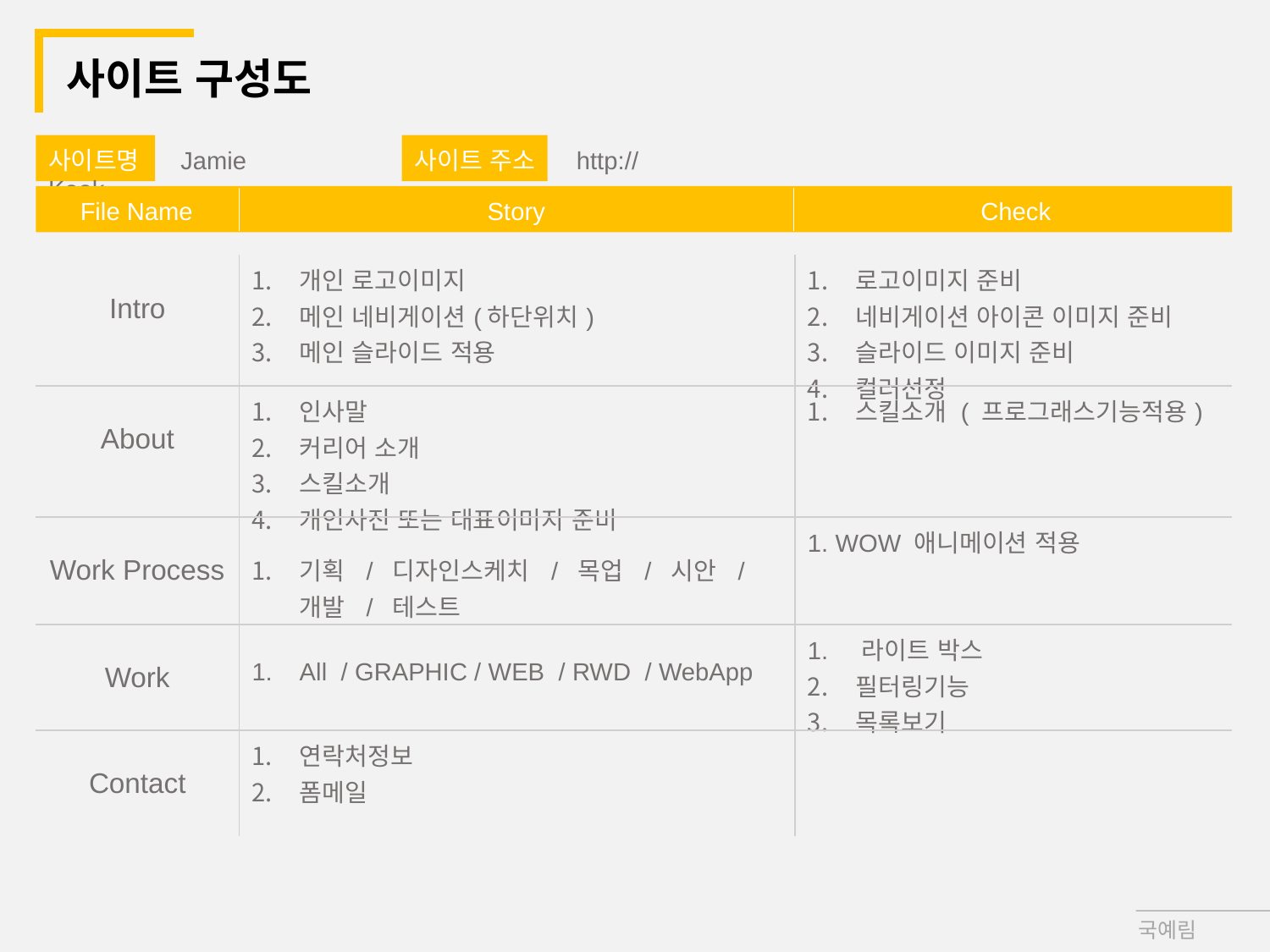

# 사이트 구성도

사이트명     Jamie Kook
사이트 주소     http://

File Name
Story
Check
| Intro | 개인 로고이미지 메인 네비게이션(하단위치) 메인 슬라이드 적용 | 로고이미지 준비 네비게이션 아이콘 이미지 준비 슬라이드 이미지 준비 컬러선정 |
| --- | --- | --- |
| About | 인사말 커리어 소개 스킬소개 개인사진 또는 대표이미지 준비 | 스킬소개 ( 프로그래스기능적용) |
| Work Process | 기획 / 디자인스케치 / 목업 / 시안 / 개발 / 테스트 | 1. WOW 애니메이션 적용 |
| Work | All / GRAPHIC / WEB / RWD / WebApp | 1. 라이트 박스 필터링기능 목록보기 |
| Contact | 연락처정보 폼메일 |  |